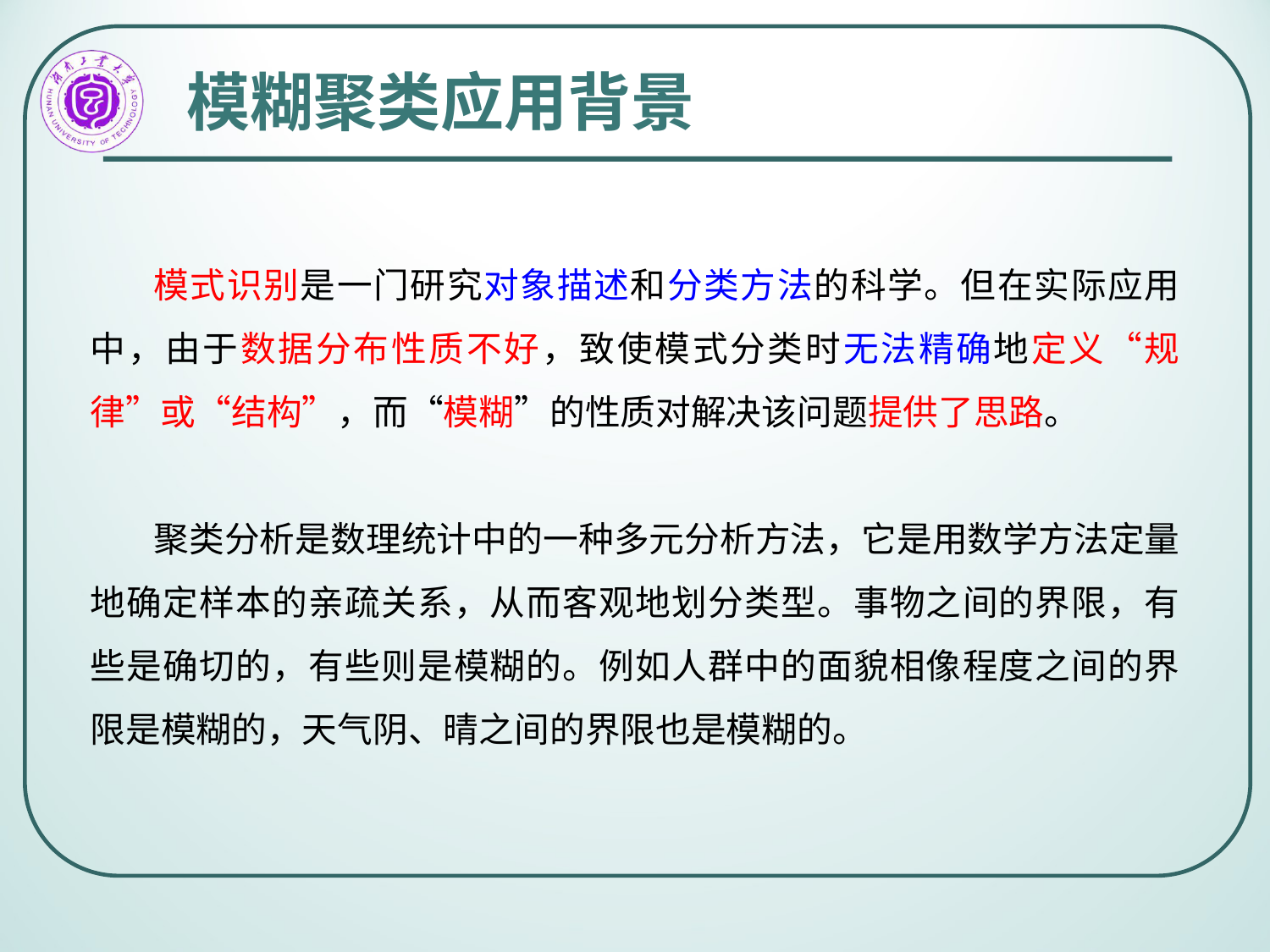

模糊聚类应用背景
模式识别是一门研究对象描述和分类方法的科学。但在实际应用中，由于数据分布性质不好，致使模式分类时无法精确地定义“规律”或“结构”，而“模糊”的性质对解决该问题提供了思路。

聚类分析是数理统计中的一种多元分析方法，它是用数学方法定量地确定样本的亲疏关系，从而客观地划分类型。事物之间的界限，有些是确切的，有些则是模糊的。例如人群中的面貌相像程度之间的界限是模糊的，天气阴、晴之间的界限也是模糊的。